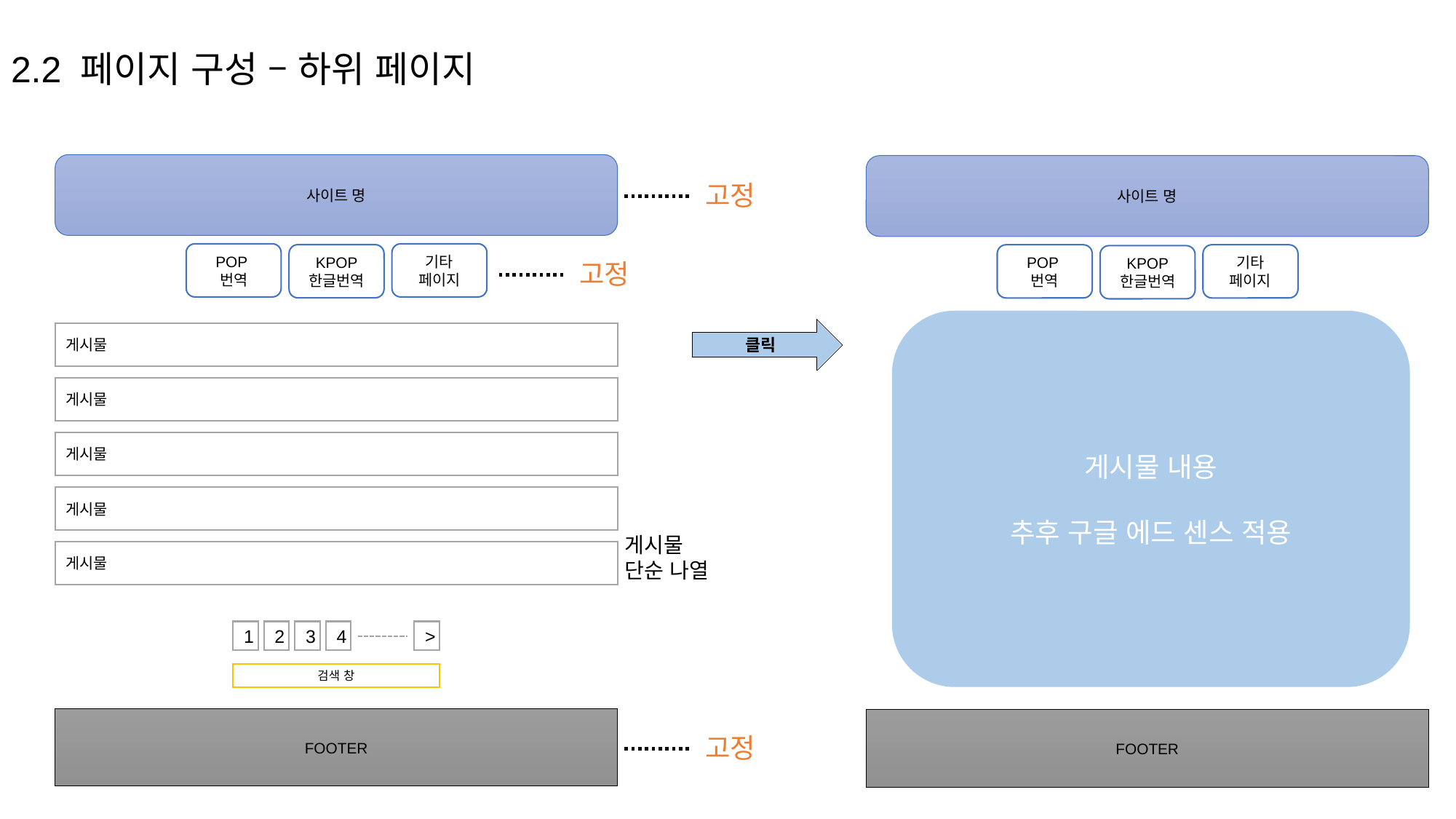

# 2.2 페이지 구성 – 하위 페이지
사이트 명
사이트 명
고정
POP
번역
기타
페이지
KPOP
한글번역
POP
번역
기타
페이지
KPOP
한글번역
고정
게시물 내용

추후 구글 에드 센스 적용
클릭
게시물
게시물
게시물
게시물
게시물
단순 나열
게시물
1
2
3
4
>
검색 창
FOOTER
FOOTER
고정